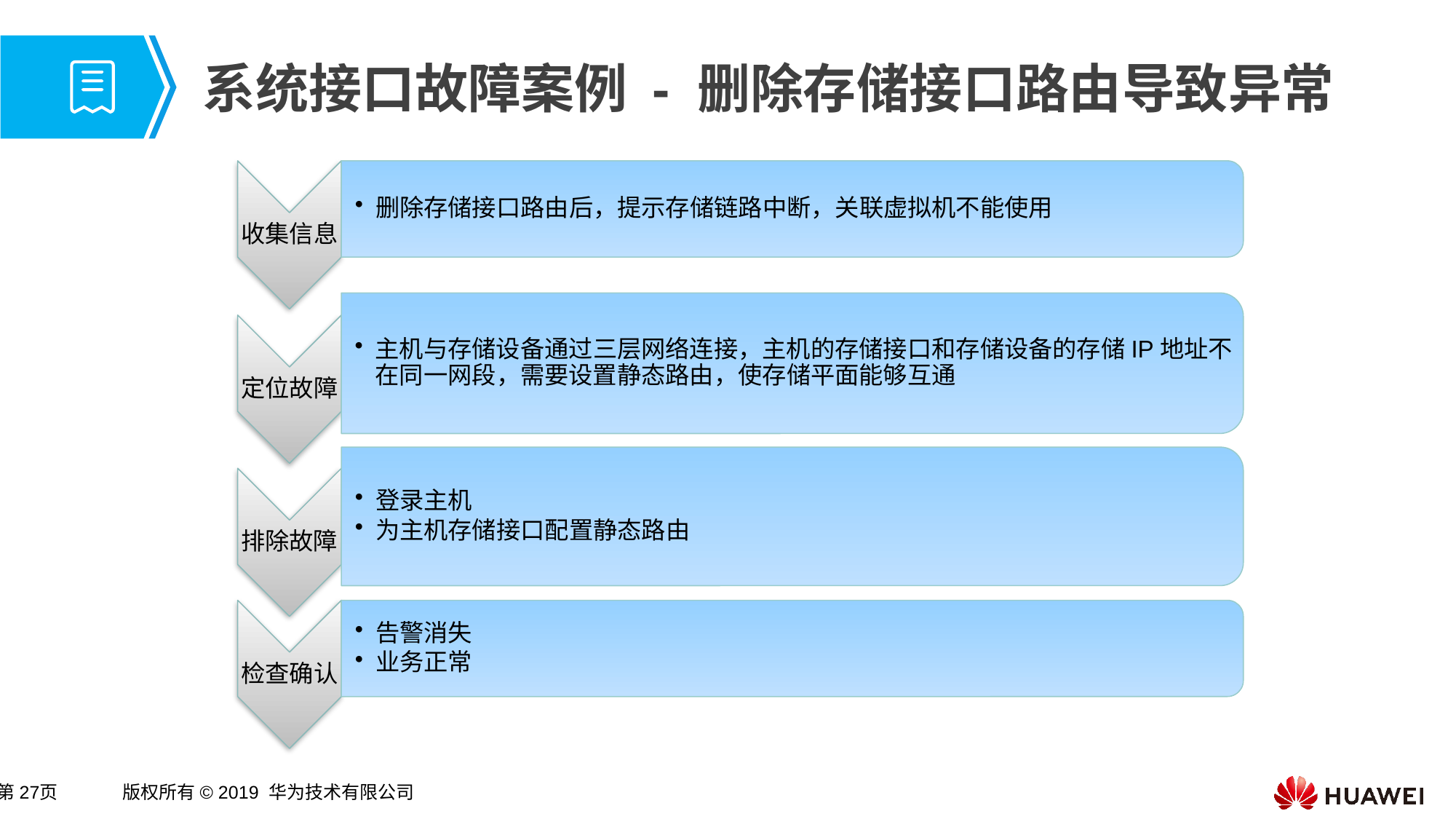

# 系统接口故障案例 - 删除存储接口路由导致异常
收集信息
删除存储接口路由后，提示存储链路中断，关联虚拟机不能使用
定位故障
主机与存储设备通过三层网络连接，主机的存储接口和存储设备的存储IP地址不在同一网段，需要设置静态路由，使存储平面能够互通
排除故障
登录主机
为主机存储接口配置静态路由
检查确认
告警消失
业务正常